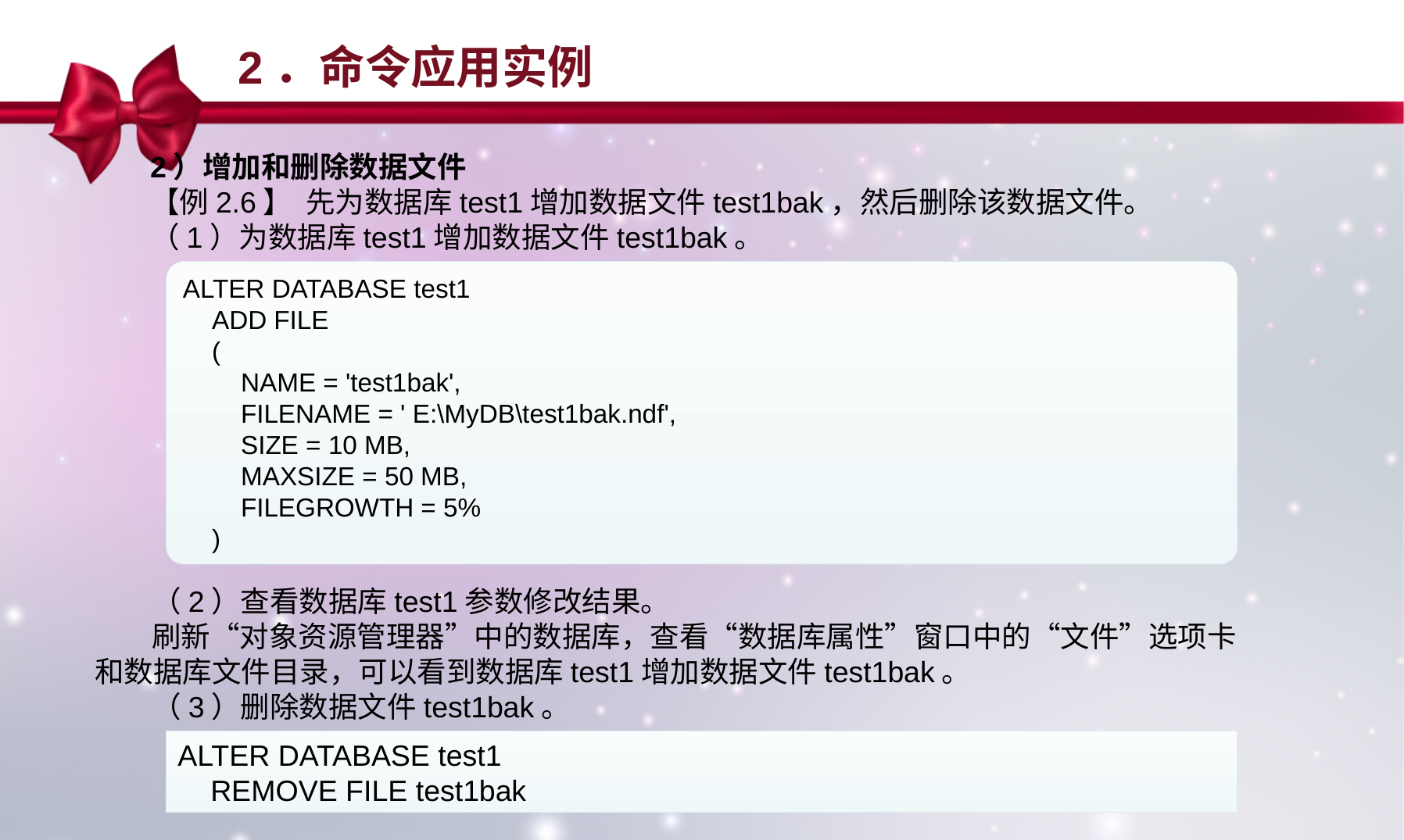

2．命令应用实例
2）增加和删除数据文件
【例2.6】  先为数据库test1增加数据文件test1bak，然后删除该数据文件。
（1）为数据库test1增加数据文件test1bak。
ALTER DATABASE test1
    ADD FILE
    (
        NAME = 'test1bak',
        FILENAME = ' E:\MyDB\test1bak.ndf',
        SIZE = 10 MB,
        MAXSIZE = 50 MB,
        FILEGROWTH = 5%
    )
（2）查看数据库test1参数修改结果。
刷新“对象资源管理器”中的数据库，查看“数据库属性”窗口中的“文件”选项卡和数据库文件目录，可以看到数据库test1增加数据文件test1bak。
（3）删除数据文件test1bak。
ALTER DATABASE test1
    REMOVE FILE test1bak